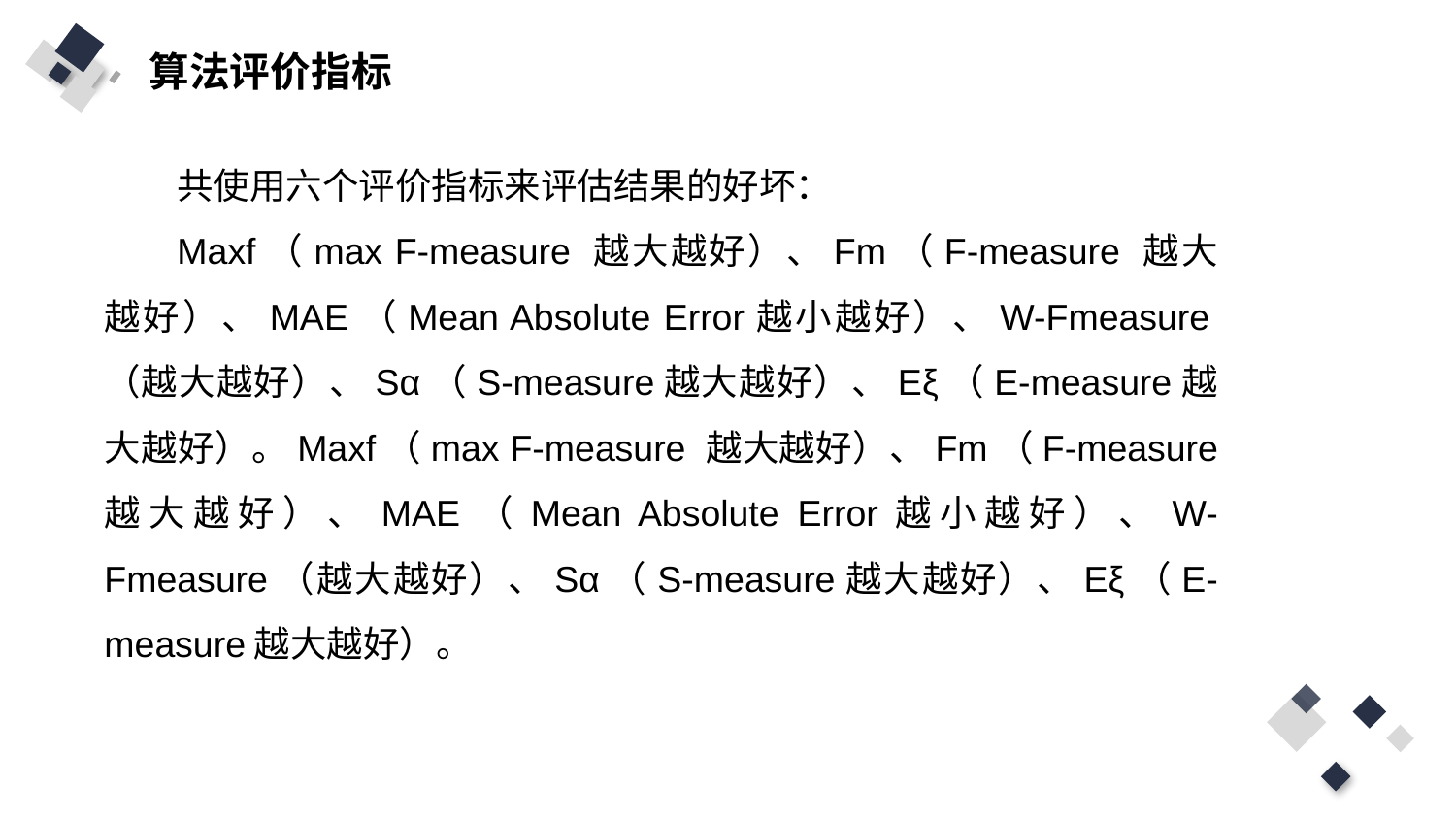

算法评价指标

共使用六个评价指标来评估结果的好坏：
Maxf（max F-measure 越大越好）、Fm（F-measure 越大越好）、MAE（Mean Absolute Error越小越好）、W-Fmeasure（越大越好）、Sα（S-measure越大越好）、Eξ（E-measure越大越好）。Maxf（max F-measure 越大越好）、Fm（F-measure 越大越好）、MAE（Mean Absolute Error越小越好）、W-Fmeasure（越大越好）、Sα（S-measure越大越好）、Eξ（E-measure越大越好）。
标题内	容
单击此处添加文字阐述，添加简短问题说明文字

标题内	容
单击此处添加文字阐述，添加简短问题说明文字